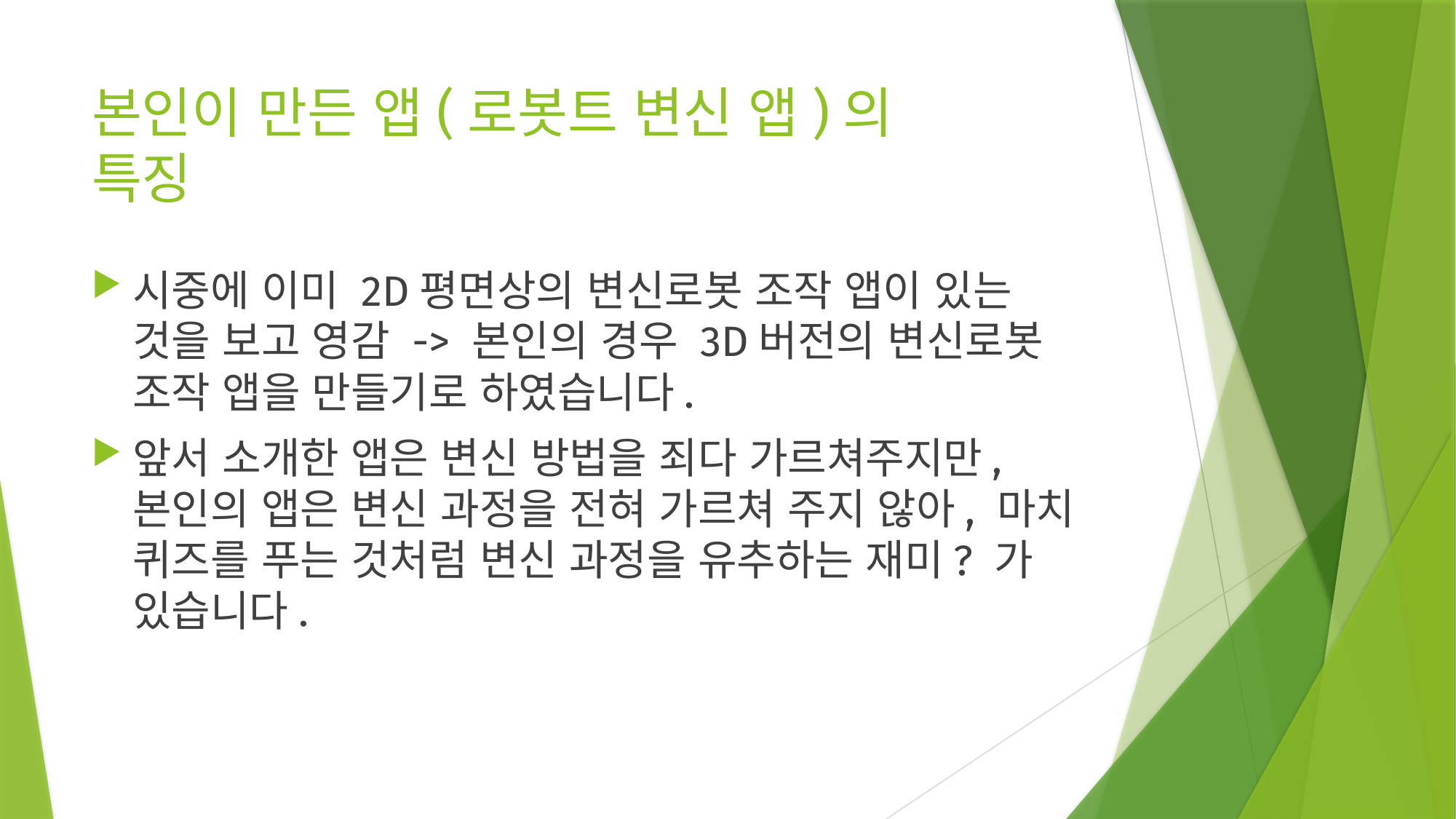

# 본인이 만든 앱(로봇트 변신 앱)의 특징
시중에 이미 2D평면상의 변신로봇 조작 앱이 있는 것을 보고 영감 -> 본인의 경우 3D버전의 변신로봇 조작 앱을 만들기로 하였습니다.
앞서 소개한 앱은 변신 방법을 죄다 가르쳐주지만, 본인의 앱은 변신 과정을 전혀 가르쳐 주지 않아, 마치 퀴즈를 푸는 것처럼 변신 과정을 유추하는 재미? 가 있습니다.